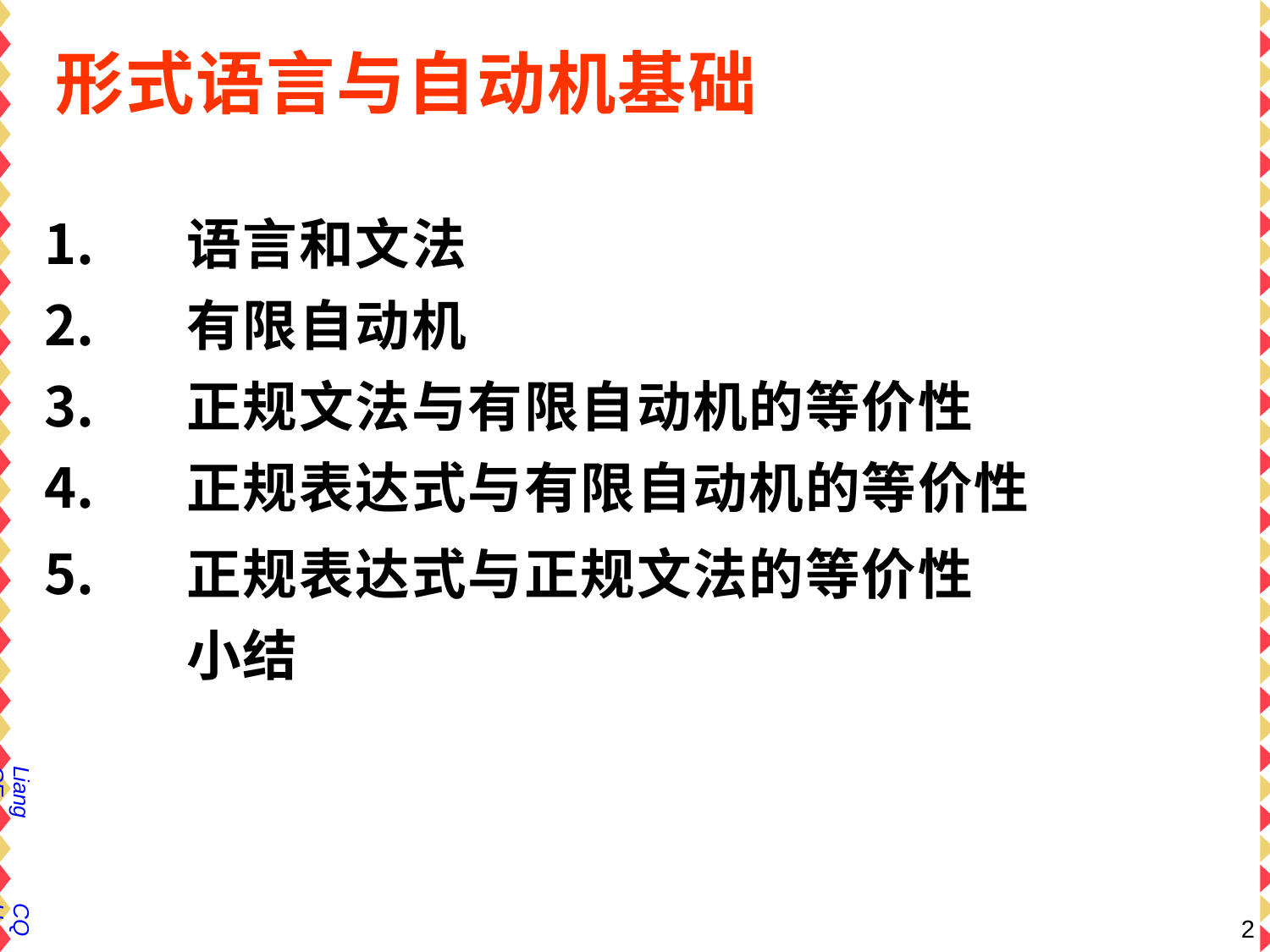

# 形式语言与自动机基础
语言和文法
有限自动机
正规文法与有限自动机的等价性
正规表达式与有限自动机的等价性
正规表达式与正规文法的等价性 小结
Liang GE
CQU
2